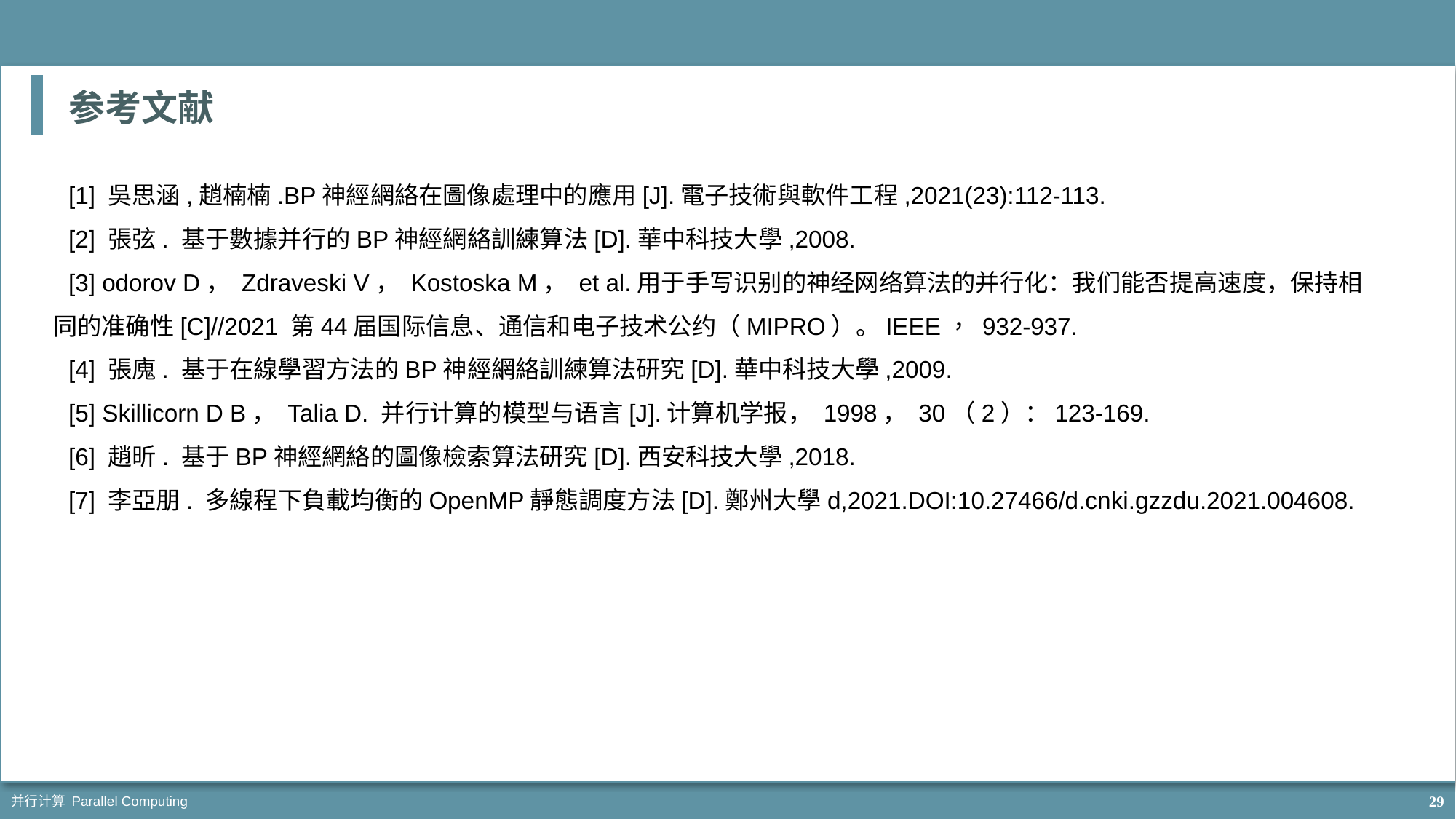

参考文献
[1] 吳思涵,趙楠楠.BP神經網絡在圖像處理中的應用[J].電子技術與軟件工程,2021(23):112-113.
[2] 張弦. 基于數據并行的BP神經網絡訓練算法[D].華中科技大學,2008.
[3] odorov D， Zdraveski V， Kostoska M， et al.用于手写识别的神经网络算法的并行化：我们能否提高速度，保持相同的准确性[C]//2021 第44届国际信息、通信和电子技术公约（MIPRO）。IEEE， 932-937.
[4] 張廆. 基于在線學習方法的BP神經網絡訓練算法研究[D].華中科技大學,2009.
[5] Skillicorn D B， Talia D. 并行计算的模型与语言[J].计算机学报， 1998， 30（2）：123-169.
[6] 趙昕. 基于BP神經網絡的圖像檢索算法研究[D].西安科技大學,2018.
[7] 李亞朋. 多線程下負載均衡的OpenMP靜態調度方法[D].鄭州大學d,2021.DOI:10.27466/d.cnki.gzzdu.2021.004608.
并行计算 Parallel Computing
29